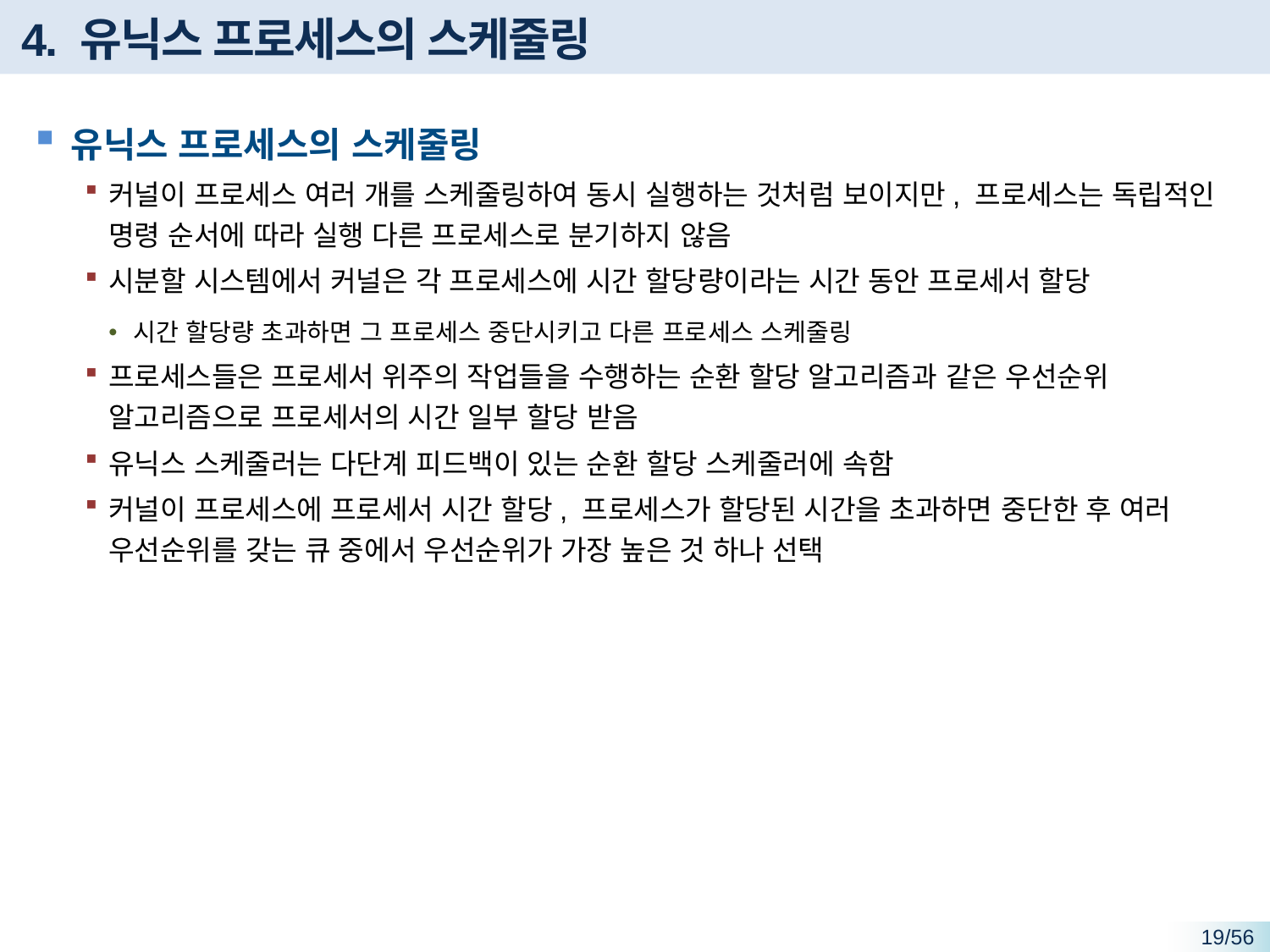

# 4. 유닉스 프로세스의 스케줄링
유닉스 프로세스의 스케줄링
커널이 프로세스 여러 개를 스케줄링하여 동시 실행하는 것처럼 보이지만, 프로세스는 독립적인 명령 순서에 따라 실행 다른 프로세스로 분기하지 않음
시분할 시스템에서 커널은 각 프로세스에 시간 할당량이라는 시간 동안 프로세서 할당
시간 할당량 초과하면 그 프로세스 중단시키고 다른 프로세스 스케줄링
프로세스들은 프로세서 위주의 작업들을 수행하는 순환 할당 알고리즘과 같은 우선순위 알고리즘으로 프로세서의 시간 일부 할당 받음
유닉스 스케줄러는 다단계 피드백이 있는 순환 할당 스케줄러에 속함
커널이 프로세스에 프로세서 시간 할당, 프로세스가 할당된 시간을 초과하면 중단한 후 여러 우선순위를 갖는 큐 중에서 우선순위가 가장 높은 것 하나 선택